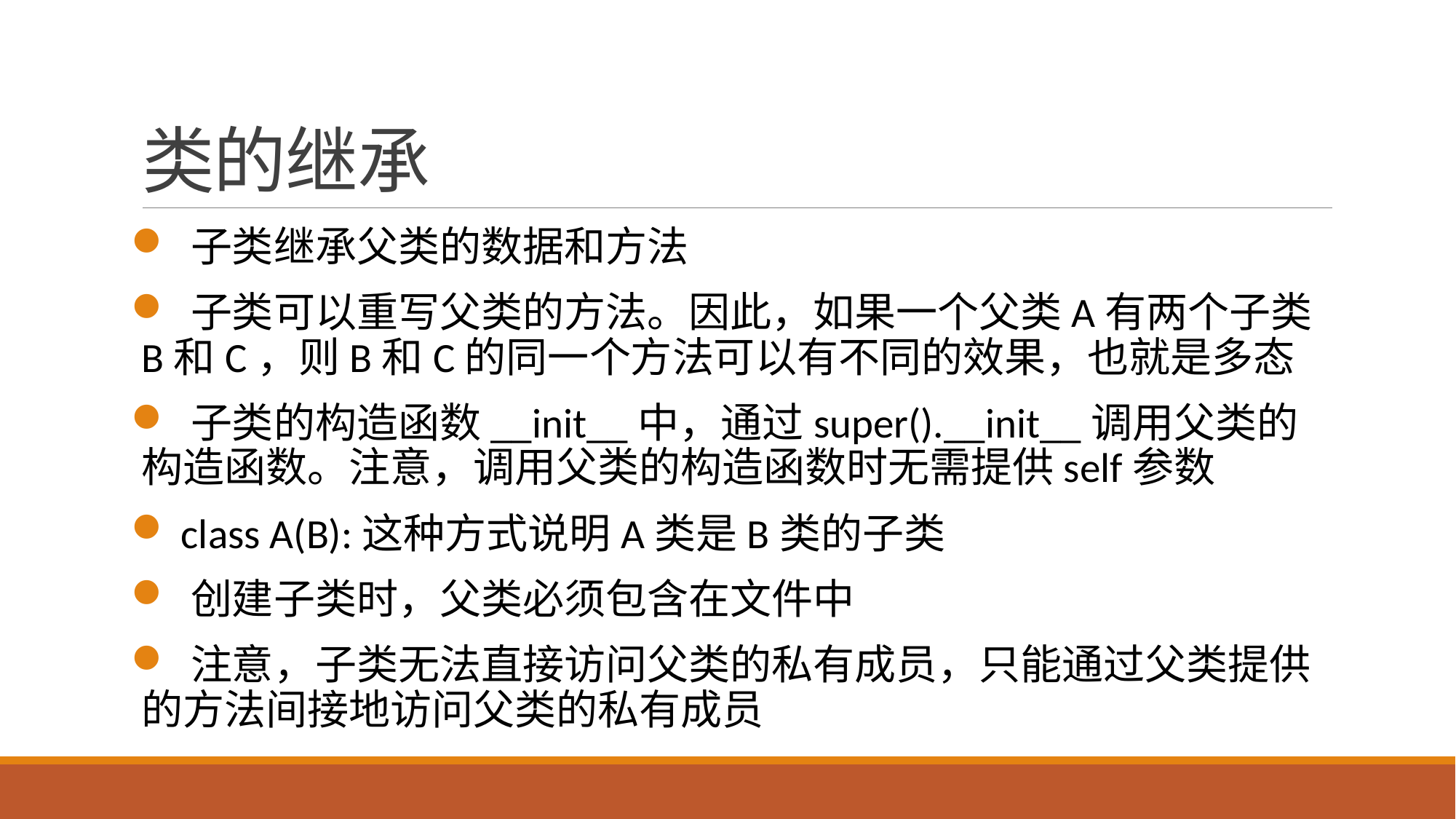

# 类的继承
 子类继承父类的数据和方法
 子类可以重写父类的方法。因此，如果一个父类A有两个子类B和C，则B和C的同一个方法可以有不同的效果，也就是多态
 子类的构造函数__init__中，通过super().__init__调用父类的构造函数。注意，调用父类的构造函数时无需提供self参数
 class A(B):这种方式说明A类是B类的子类
 创建子类时，父类必须包含在文件中
 注意，子类无法直接访问父类的私有成员，只能通过父类提供的方法间接地访问父类的私有成员